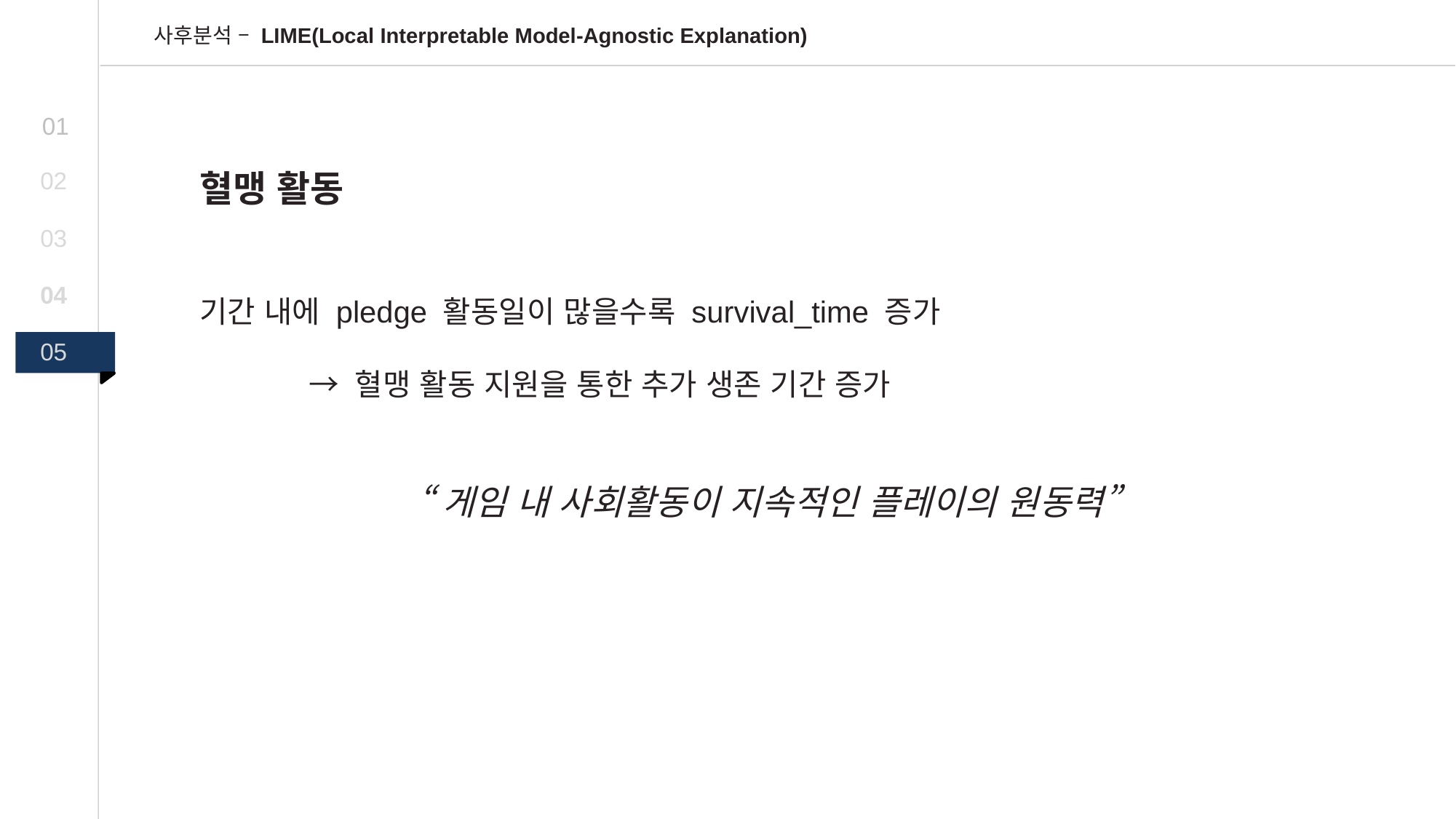

사후분석 – LIME(Local Interpretable Model-Agnostic Explanation)
01
02
혈맹 활동

기간 내에 pledge 활동일이 많을수록 survival_time 증가

	→ 혈맹 활동 지원을 통한 추가 생존 기간 증가

		“게임 내 사회활동이 지속적인 플레이의 원동력”

03
04
05